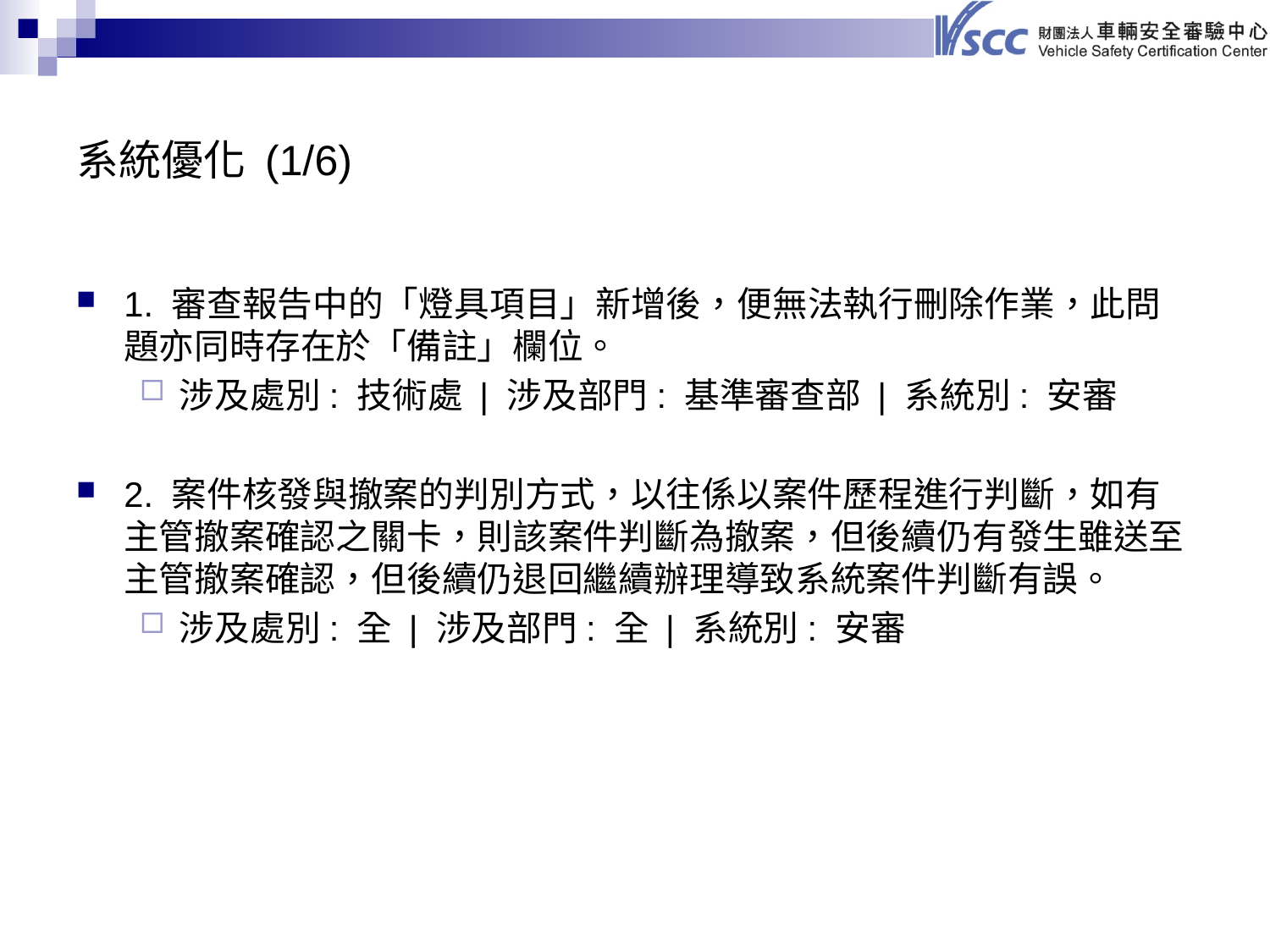

# 系統優化 (1/6)
1. 審查報告中的「燈具項目」新增後，便無法執行刪除作業，此問題亦同時存在於「備註」欄位。
涉及處別: 技術處 | 涉及部門: 基準審查部 | 系統別: 安審

2. 案件核發與撤案的判別方式，以往係以案件歷程進行判斷，如有主管撤案確認之關卡，則該案件判斷為撤案，但後續仍有發生雖送至主管撤案確認，但後續仍退回繼續辦理導致系統案件判斷有誤。
涉及處別: 全 | 涉及部門: 全 | 系統別: 安審